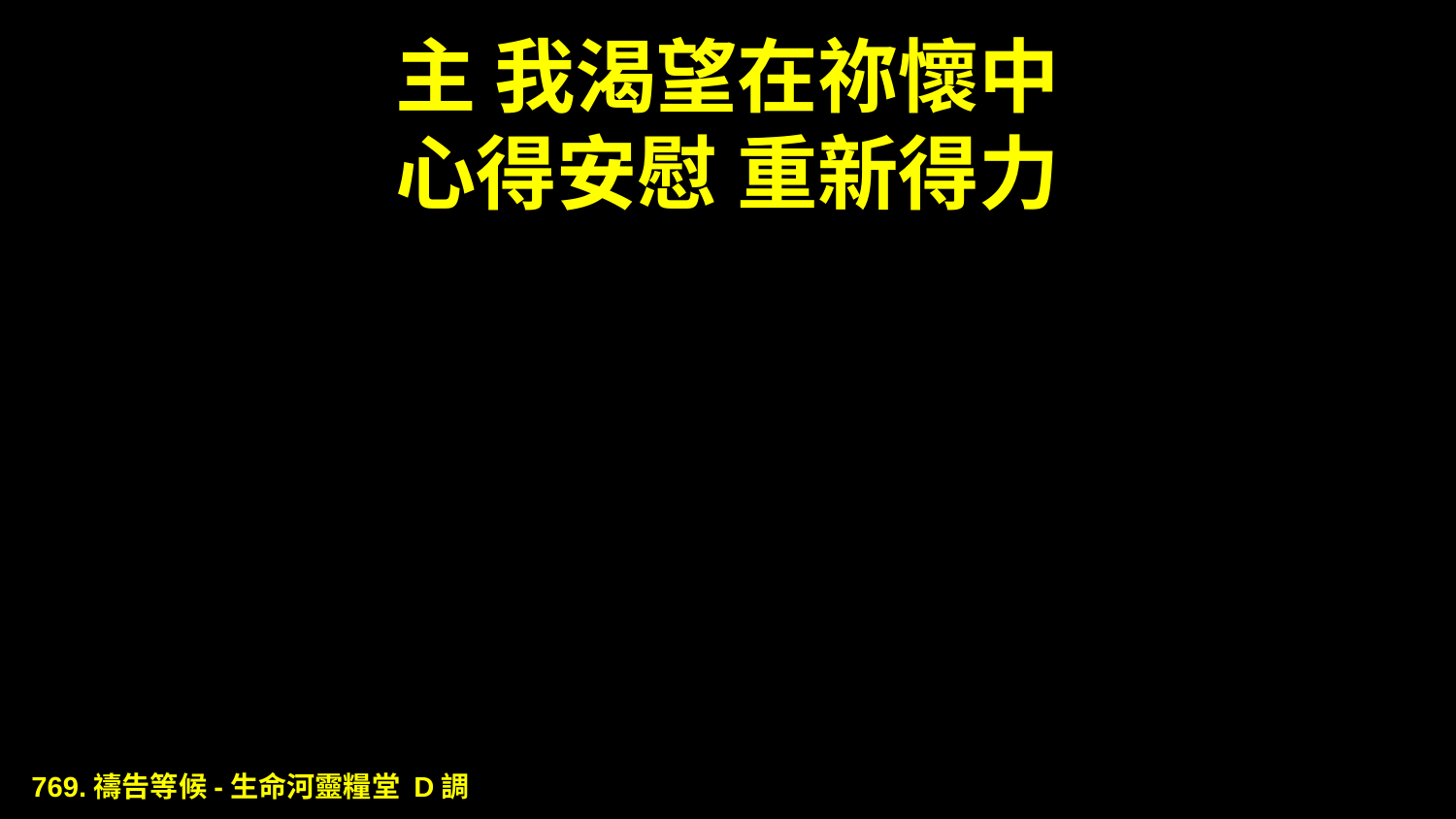

# 主 我渴望在祢懷中 心得安慰 重新得力
769.禱告等候-生命河靈糧堂 D調